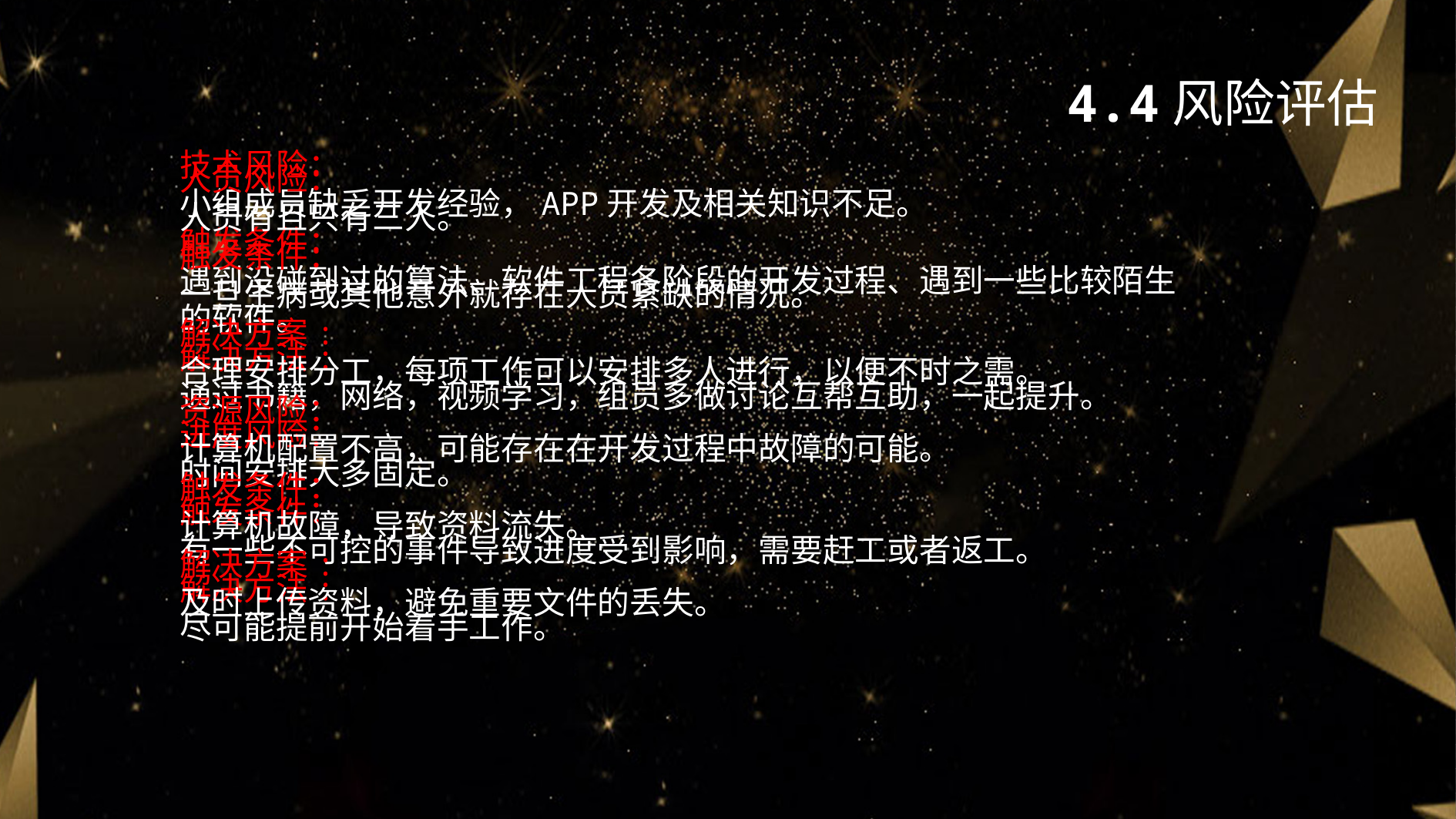

4.4风险评估
技术风险：
小组成员缺乏开发经验，APP开发及相关知识不足。
触发条件：
遇到没碰到过的算法、软件工程各阶段的开发过程、遇到一些比较陌生的软件。
解决方法:
通过书籍，网络，视频学习，组员多做讨论互帮互助，一起提升。
进度风险：
时间安排大多固定。
触发条件：
有一些不可控的事件导致进度受到影响，需要赶工或者返工。
解决方法:
尽可能提前开始着手工作。

人员风险：
人员有且只有三人。
触发条件：
一旦生病或其他意外就存在人员紧缺的情况。
解决方案:
合理安排分工，每项工作可以安排多人进行，以便不时之需。
资源风险：
计算机配置不高，可能存在在开发过程中故障的可能。
触发条件：
计算机故障，导致资料流失。
解决方案:
及时上传资料，避免重要文件的丢失。